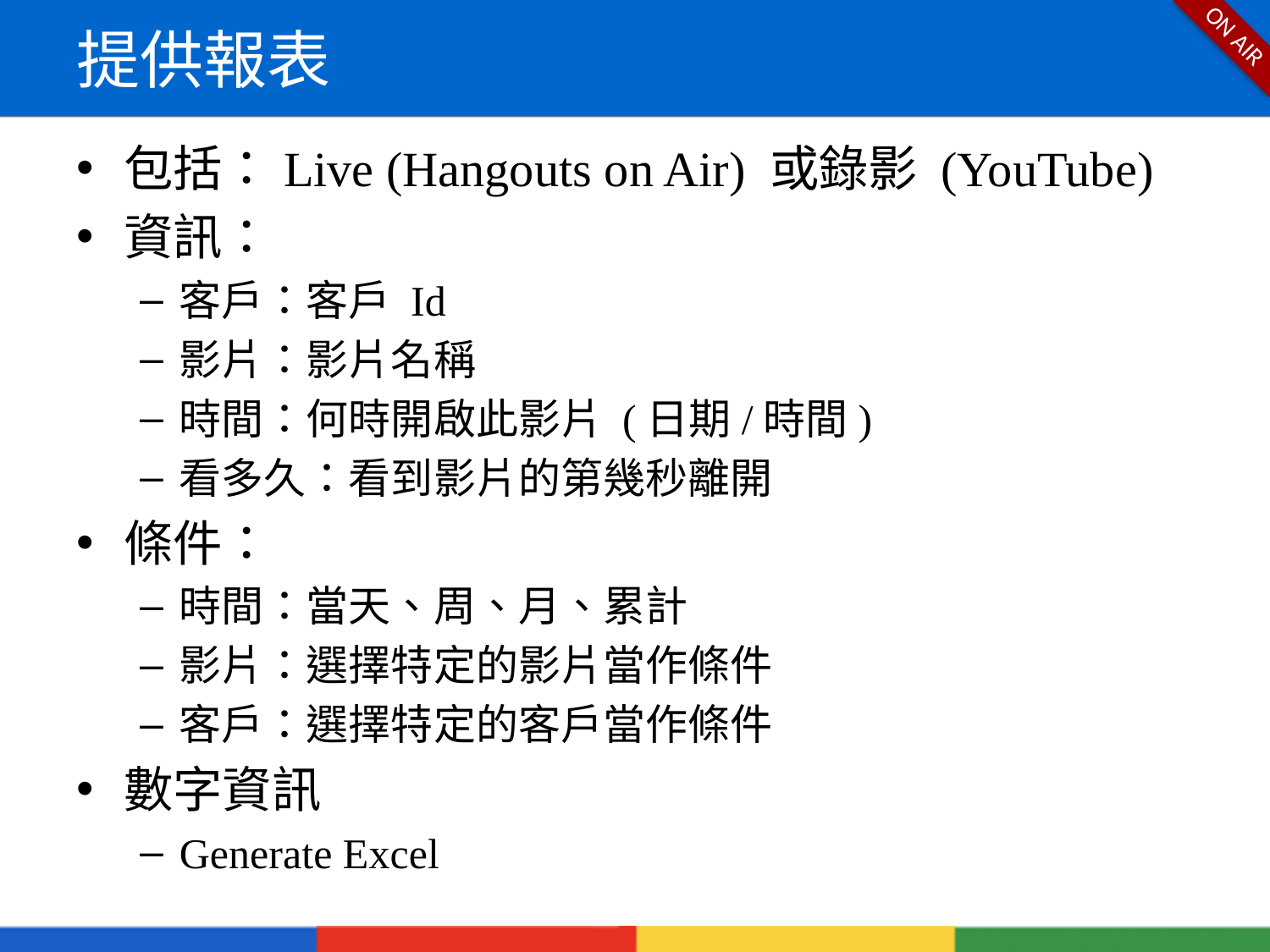

# 提供報表
包括：Live (Hangouts on Air) 或錄影 (YouTube)
資訊：
客戶：客戶 Id
影片：影片名稱
時間：何時開啟此影片 (日期/時間)
看多久：看到影片的第幾秒離開
條件：
時間：當天、周、月、累計
影片：選擇特定的影片當作條件
客戶：選擇特定的客戶當作條件
數字資訊
Generate Excel